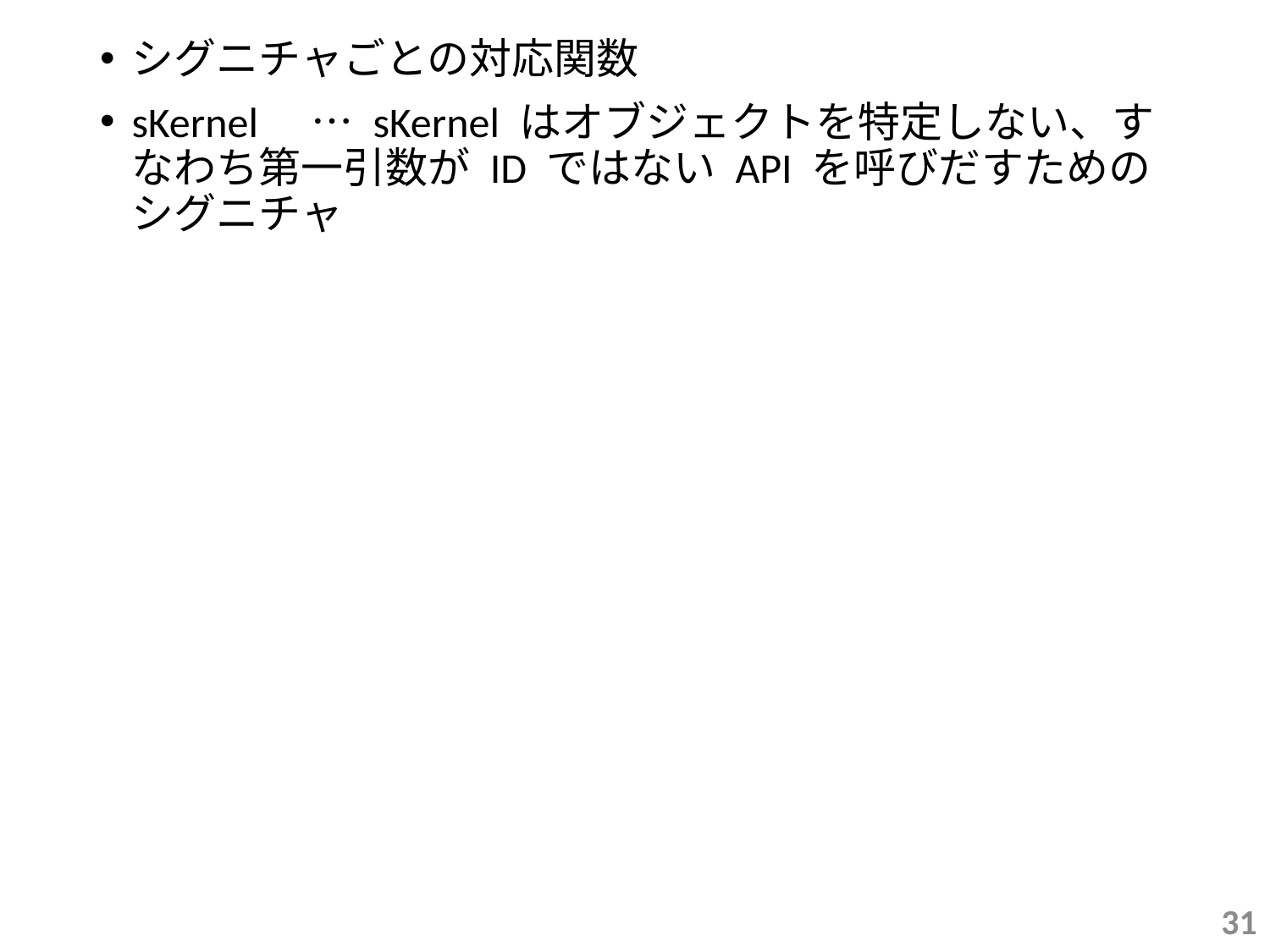

シグニチャごとの対応関数
sKernel　… sKernel はオブジェクトを特定しない、すなわち第一引数が ID ではない API を呼びだすためのシグニチャ
31